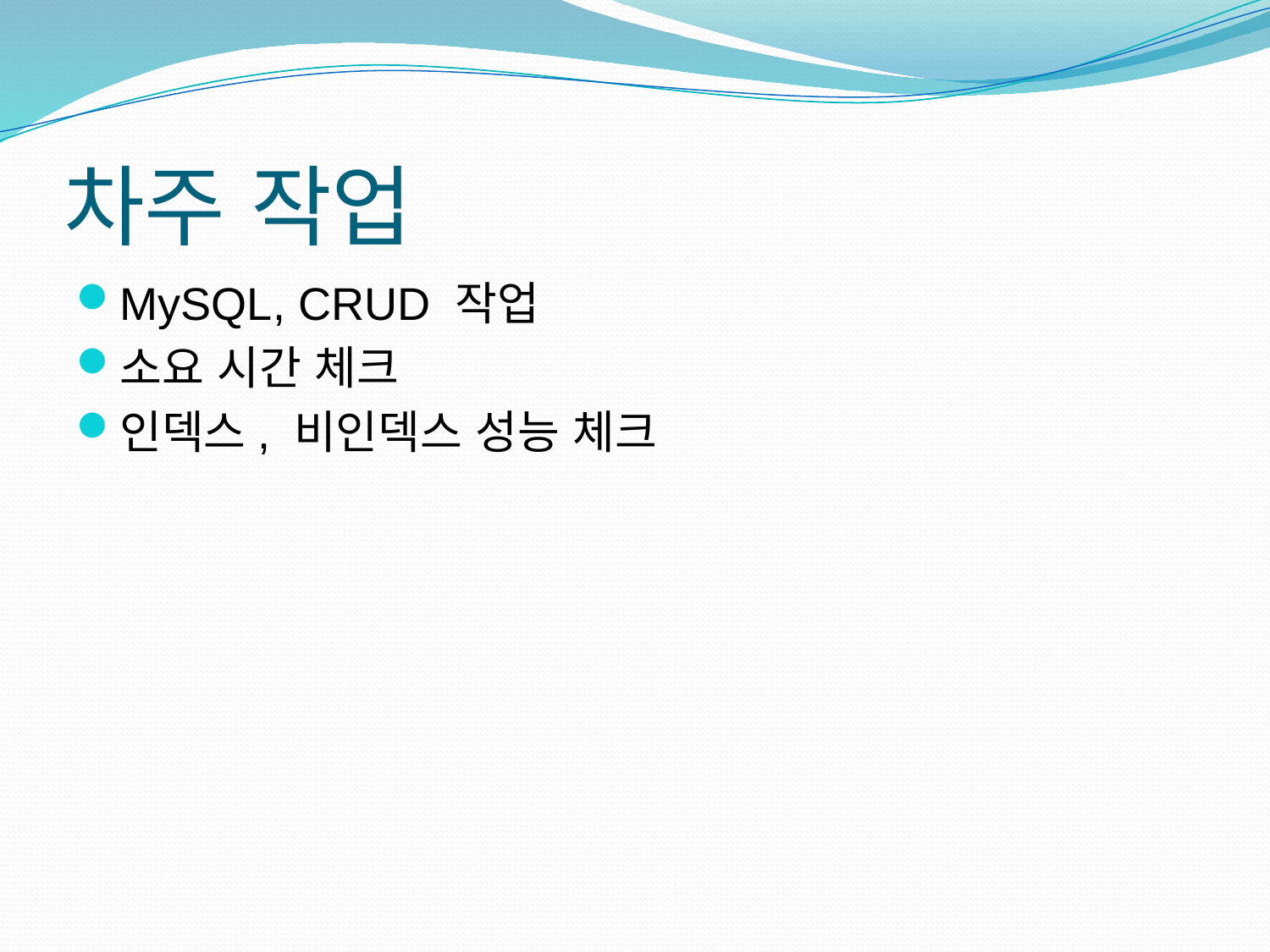

# 차주 작업
MySQL, CRUD 작업
소요 시간 체크
인덱스, 비인덱스 성능 체크